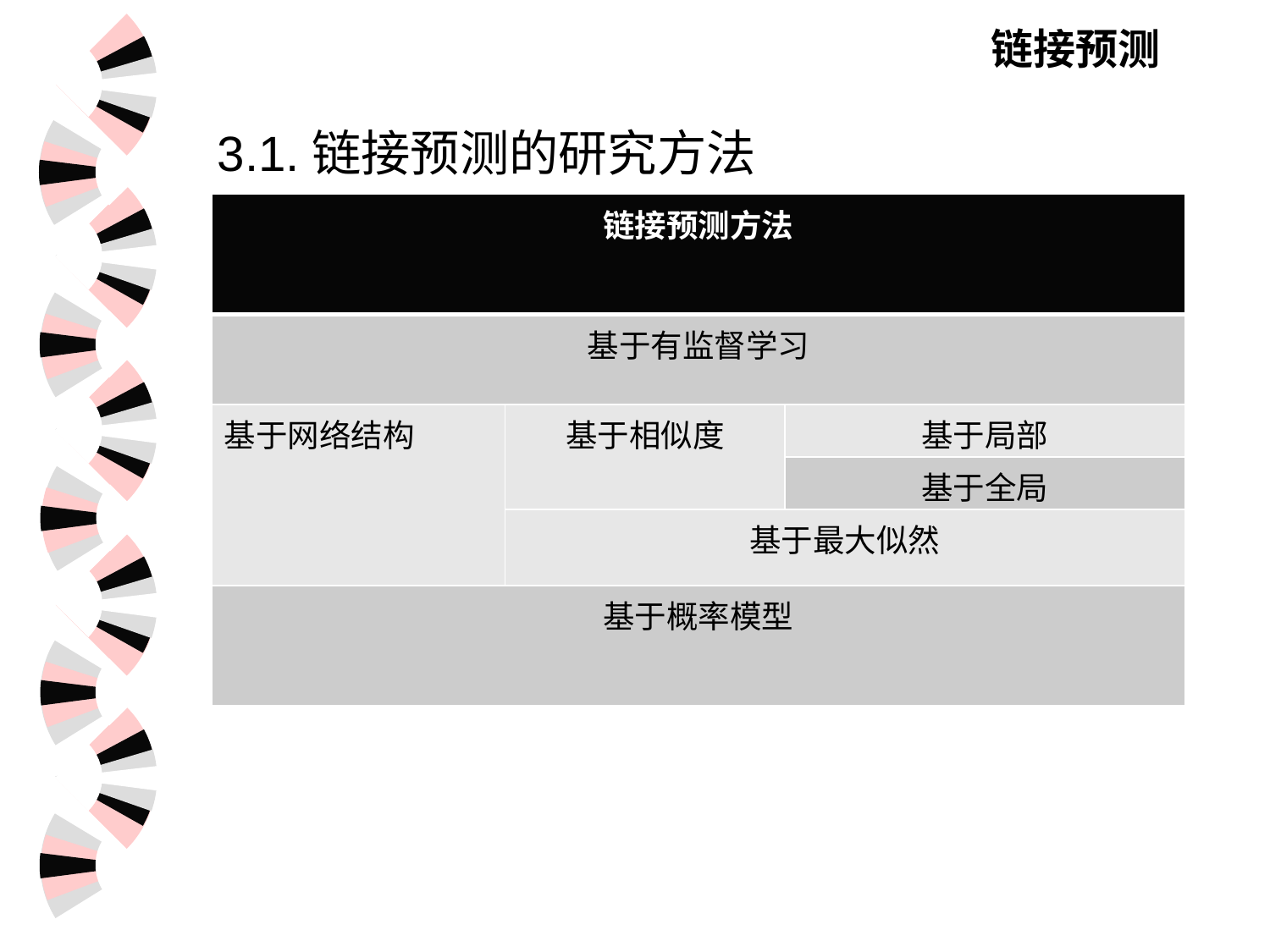

链接预测
3.1.链接预测的研究方法
| 链接预测方法 |  |  |
| --- | --- | --- |
| 基于有监督学习 |  |  |
| 基于网络结构 | 基于相似度 | 基于局部 |
|  |  | 基于全局 |
|  | 基于最大似然 |  |
| 基于概率模型 |  |  |